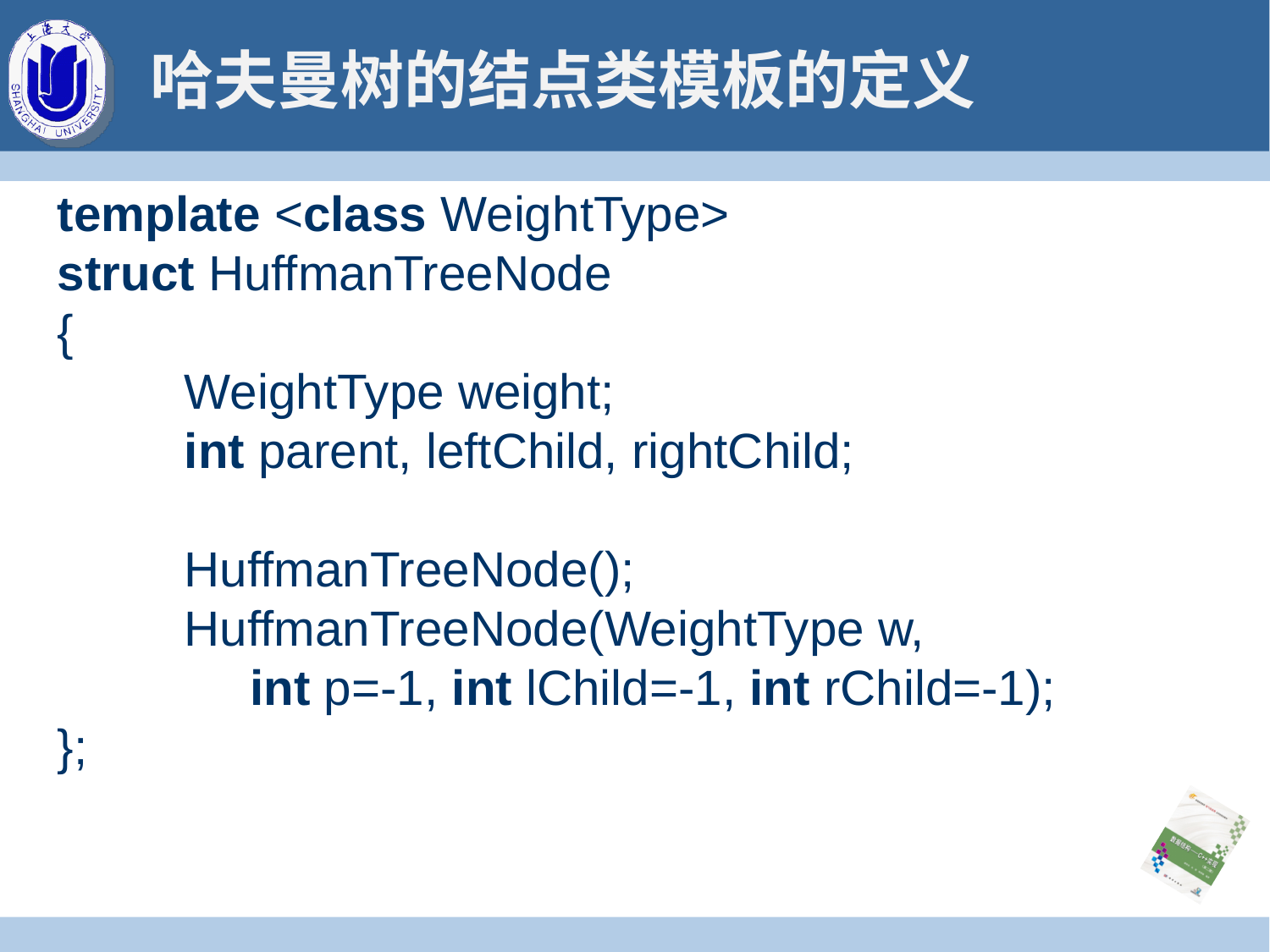

# 哈夫曼树的结点类模板的定义
template <class WeightType>
struct HuffmanTreeNode
{
	WeightType weight;
 	int parent, leftChild, rightChild;

	HuffmanTreeNode();
	HuffmanTreeNode(WeightType w,
              int p=-1, int lChild=-1, int rChild=-1);
};